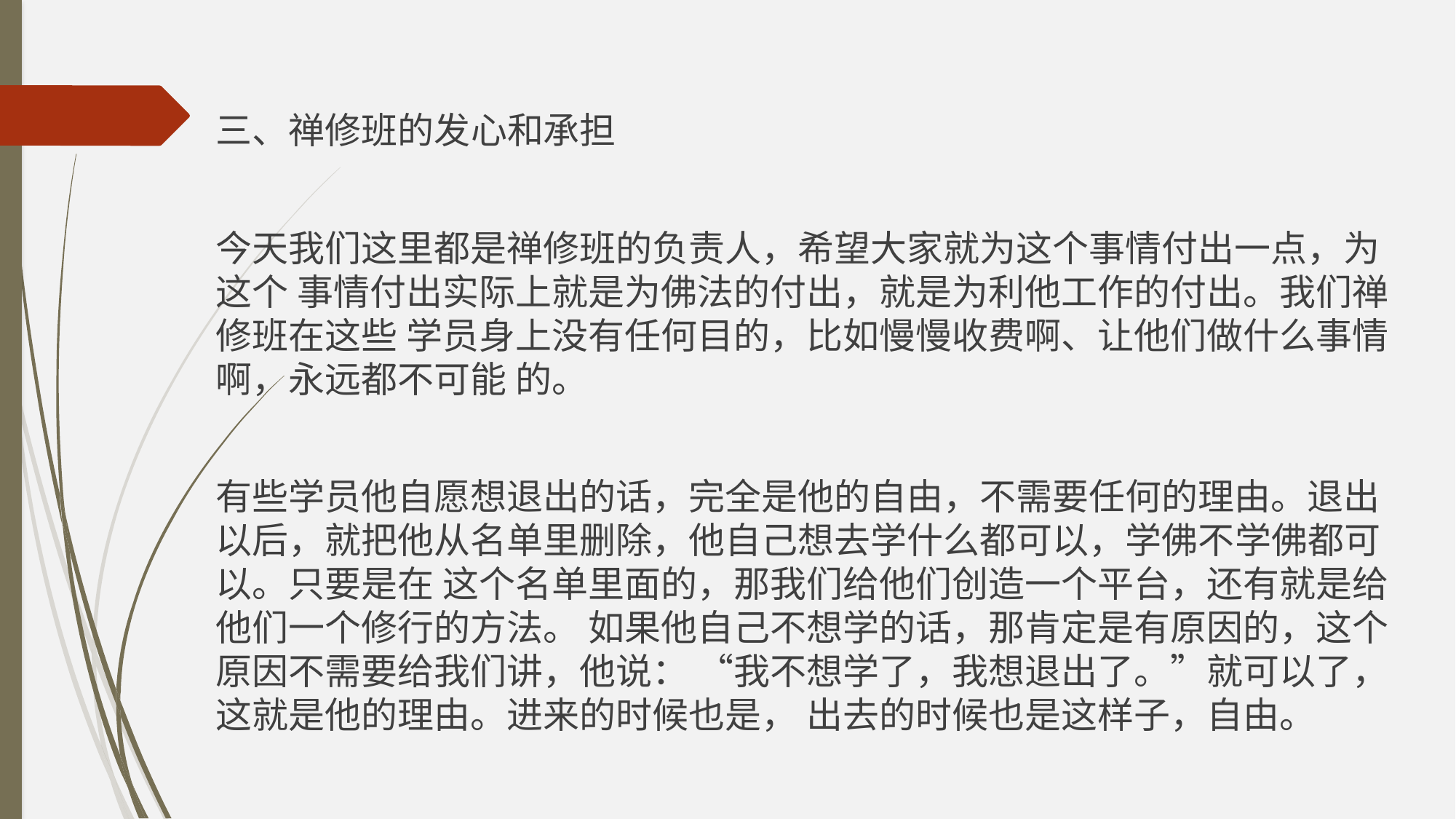

三、禅修班的发心和承担

今天我们这里都是禅修班的负责人，希望大家就为这个事情付出一点，为这个 事情付出实际上就是为佛法的付出，就是为利他工作的付出。我们禅修班在这些 学员身上没有任何目的，比如慢慢收费啊、让他们做什么事情啊，永远都不可能 的。

有些学员他自愿想退出的话，完全是他的自由，不需要任何的理由。退出以后，就把他从名单里删除，他自己想去学什么都可以，学佛不学佛都可以。只要是在 这个名单里面的，那我们给他们创造一个平台，还有就是给他们一个修行的方法。 如果他自己不想学的话，那肯定是有原因的，这个原因不需要给我们讲，他说： “我不想学了，我想退出了。”就可以了，这就是他的理由。进来的时候也是， 出去的时候也是这样子，自由。